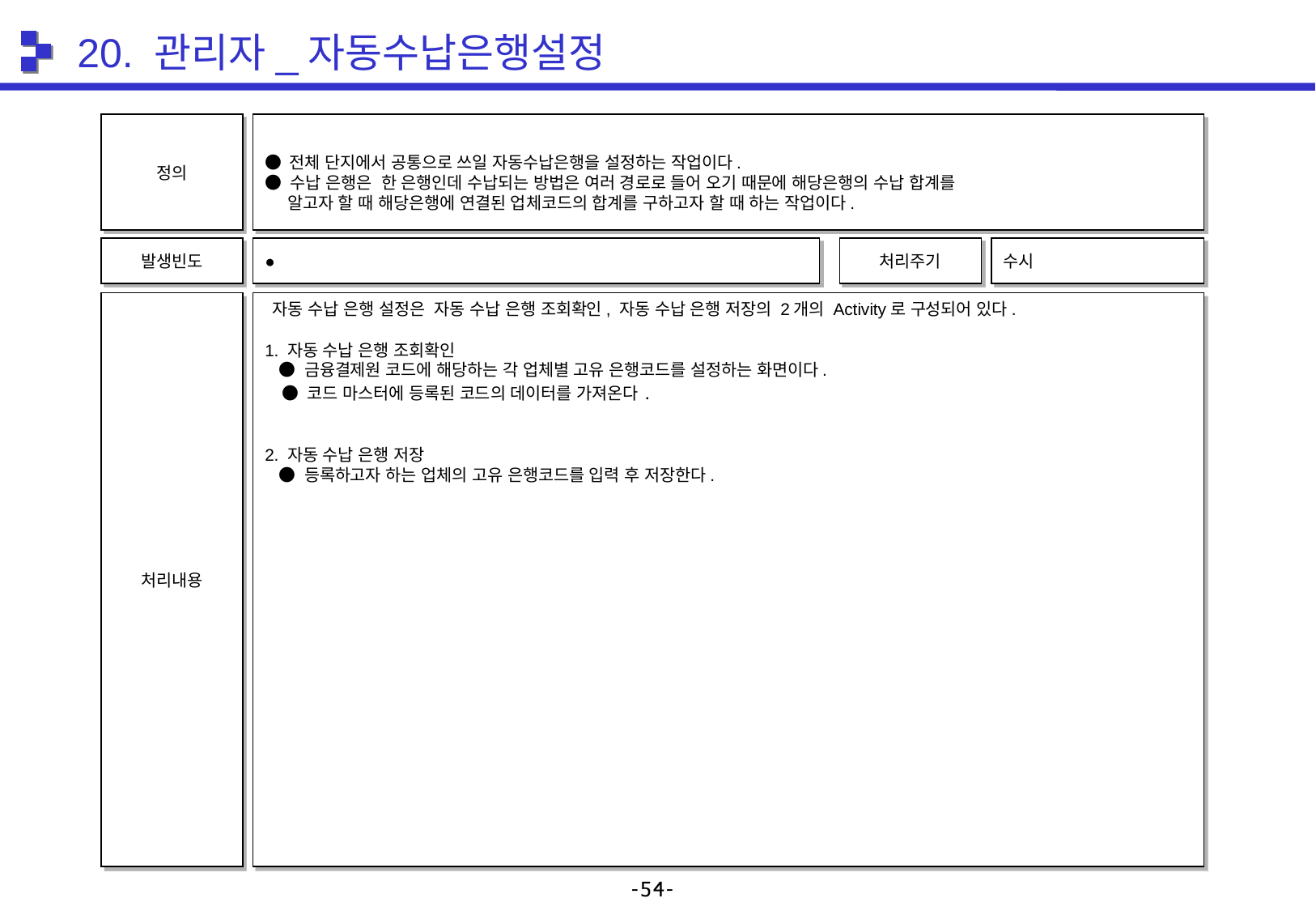

20. 관리자_자동수납은행설정
정의

● 전체 단지에서 공통으로 쓰일 자동수납은행을 설정하는 작업이다.
● 수납 은행은  한 은행인데 수납되는 방법은 여러 경로로 들어 오기 때문에 해당은행의 수납 합계를
    알고자 할 때 해당은행에 연결된 업체코드의 합계를 구하고자 할 때 하는 작업이다.
발생빈도
●
처리주기
수시
처리내용
 자동 수납 은행 설정은  자동 수납 은행 조회확인, 자동 수납 은행 저장의 2개의 Activity로 구성되어 있다.

1. 자동 수납 은행 조회확인
   ● 금융결제원 코드에 해당하는 각 업체별 고유 은행코드를 설정하는 화면이다.
   ● 코드 마스터에 등록된 코드의 데이터를 가져온다.

2. 자동 수납 은행 저장
   ● 등록하고자 하는 업체의 고유 은행코드를 입력 후 저장한다.